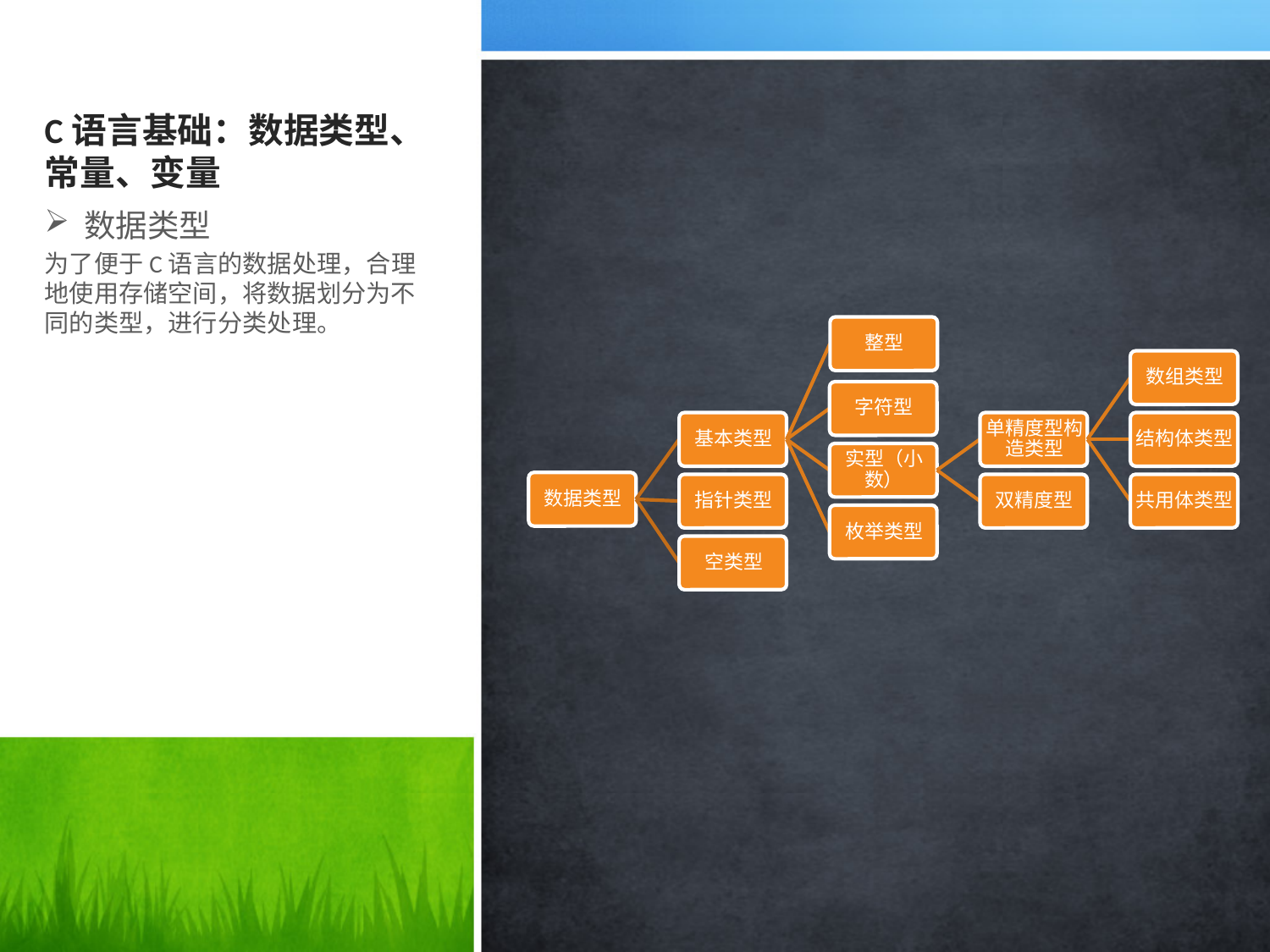

# C语言基础：数据类型、常量、变量
数据类型

基本类型

整型

字符型

实型（小数）

单精度型构造类型

数组类型

结构体类型

共用体类型

双精度型

枚举类型

指针类型

空类型
数据类型
为了便于C语言的数据处理，合理地使用存储空间，将数据划分为不同的类型，进行分类处理。